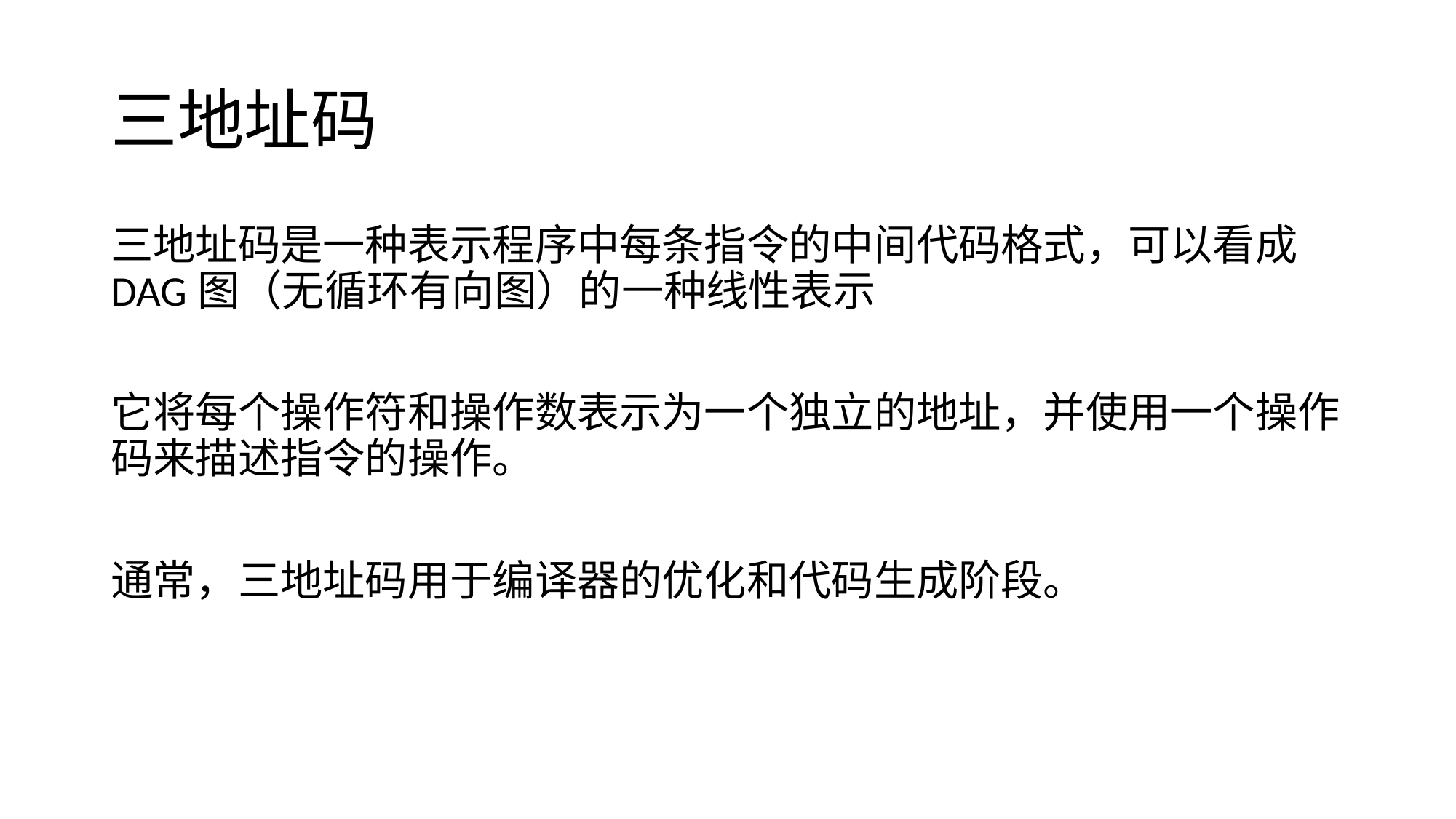

# 三地址码
三地址码是一种表示程序中每条指令的中间代码格式，可以看成DAG图（无循环有向图）的一种线性表示

它将每个操作符和操作数表示为一个独立的地址，并使用一个操作码来描述指令的操作。

通常，三地址码用于编译器的优化和代码生成阶段。